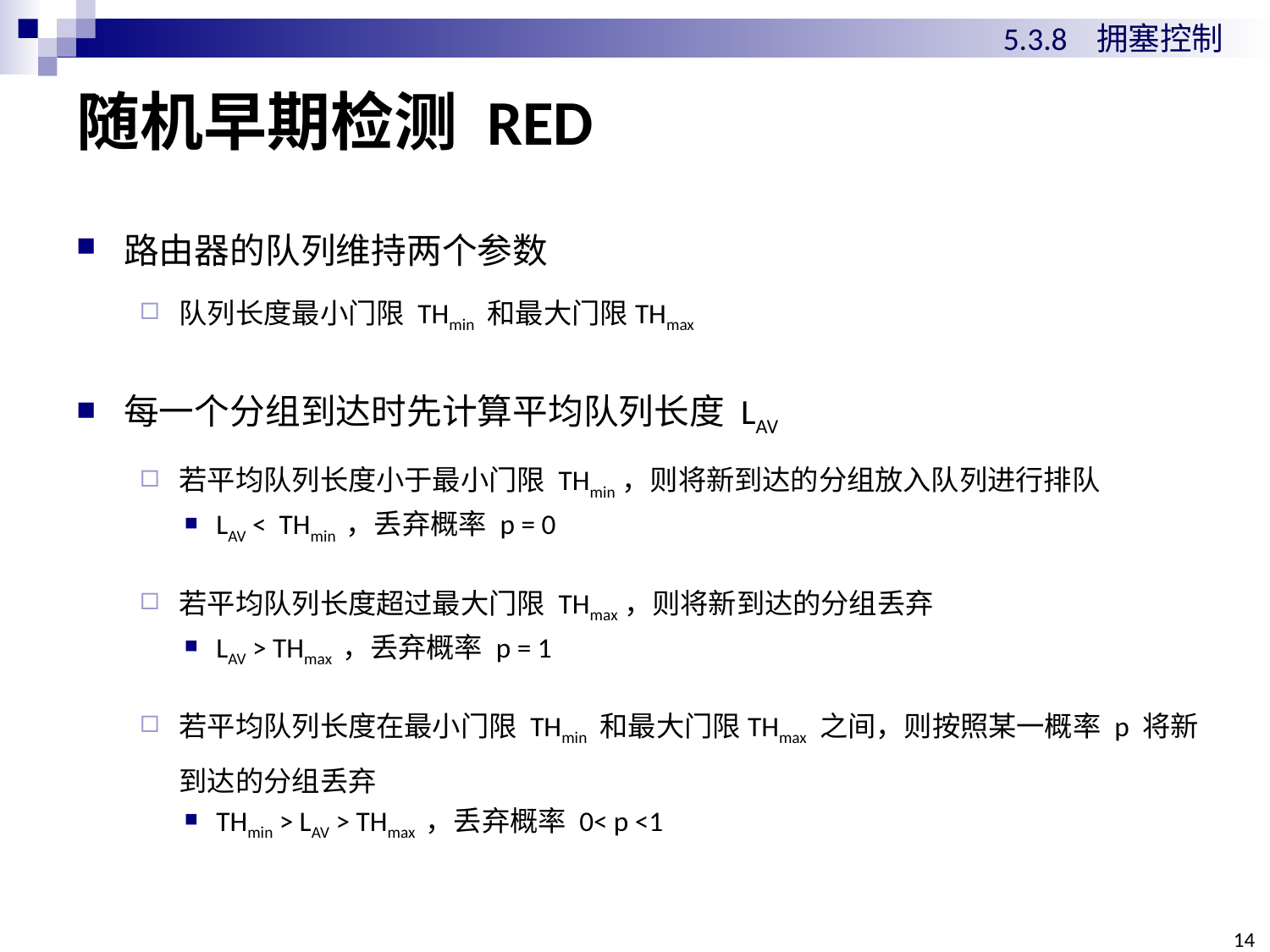

5.3.8   拥塞控制
# 随机早期检测 RED
路由器的队列维持两个参数
队列长度最小门限 THmin 和最大门限THmax
每一个分组到达时先计算平均队列长度 LAV
若平均队列长度小于最小门限 THmin，则将新到达的分组放入队列进行排队
LAV <  THmin ，丢弃概率 p = 0
若平均队列长度超过最大门限 THmax，则将新到达的分组丢弃
LAV > THmax ，丢弃概率 p = 1
若平均队列长度在最小门限 THmin 和最大门限THmax 之间，则按照某一概率 p 将新到达的分组丢弃
THmin > LAV > THmax ，丢弃概率 0< p <1

14